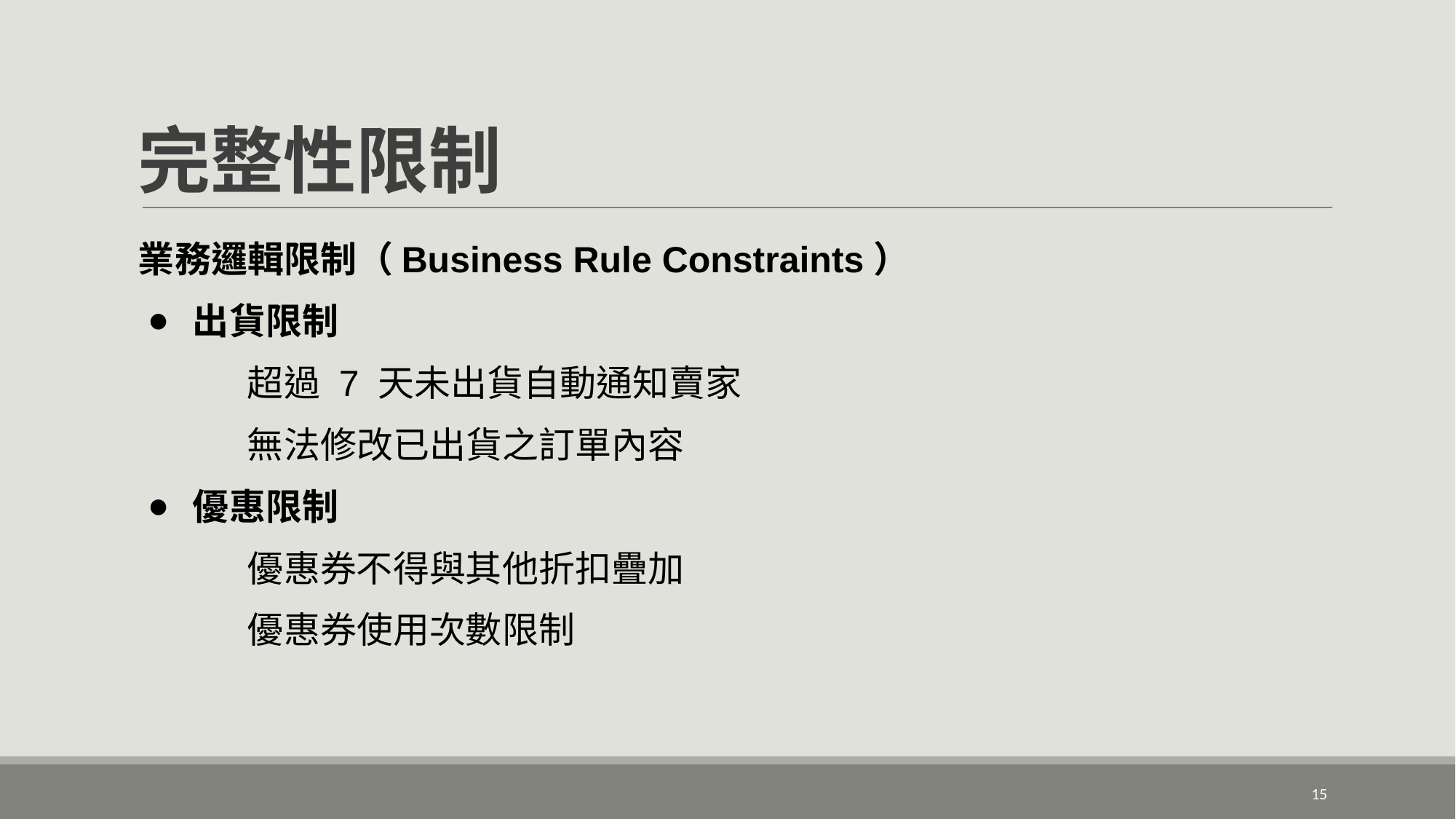

# 完整性限制
業務邏輯限制（Business Rule Constraints）
出貨限制
超過 7 天未出貨自動通知賣家
無法修改已出貨之訂單內容
優惠限制
優惠券不得與其他折扣疊加
優惠券使用次數限制

15